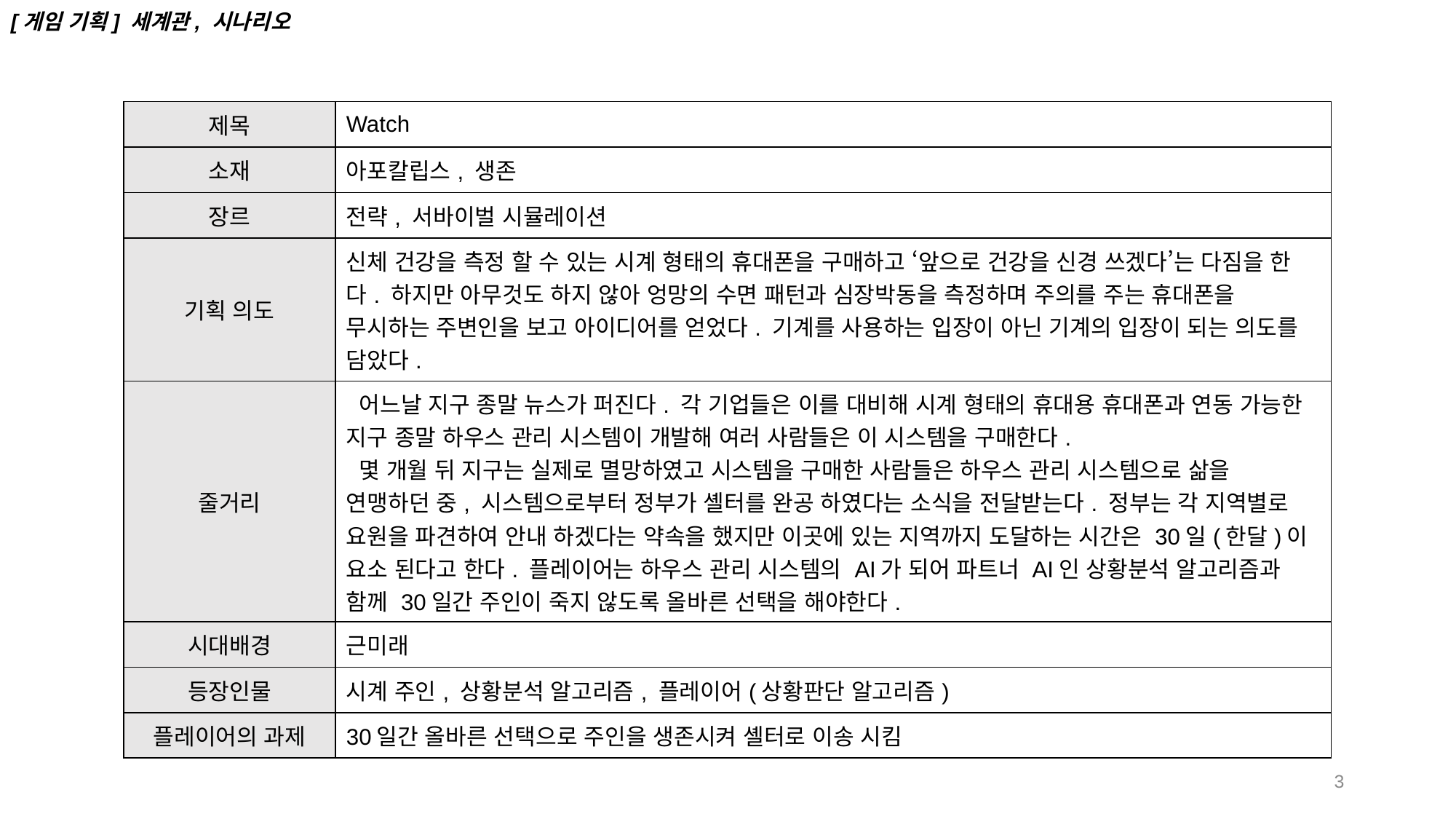

[게임 기획] 세계관, 시나리오
| 제목 | Watch |
| --- | --- |
| 소재 | 아포칼립스, 생존 |
| 장르 | 전략, 서바이벌 시뮬레이션 |
| 기획 의도 | 신체 건강을 측정 할 수 있는 시계 형태의 휴대폰을 구매하고 ‘앞으로 건강을 신경 쓰겠다’는 다짐을 한다. 하지만 아무것도 하지 않아 엉망의 수면 패턴과 심장박동을 측정하며 주의를 주는 휴대폰을 무시하는 주변인을 보고 아이디어를 얻었다. 기계를 사용하는 입장이 아닌 기계의 입장이 되는 의도를 담았다. |
| 줄거리 | 어느날 지구 종말 뉴스가 퍼진다. 각 기업들은 이를 대비해 시계 형태의 휴대용 휴대폰과 연동 가능한 지구 종말 하우스 관리 시스템이 개발해 여러 사람들은 이 시스템을 구매한다. 몇 개월 뒤 지구는 실제로 멸망하였고 시스템을 구매한 사람들은 하우스 관리 시스템으로 삶을 연맹하던 중, 시스템으로부터 정부가 셸터를 완공 하였다는 소식을 전달받는다. 정부는 각 지역별로 요원을 파견하여 안내 하겠다는 약속을 했지만 이곳에 있는 지역까지 도달하는 시간은 30일(한달)이 요소 된다고 한다. 플레이어는 하우스 관리 시스템의 AI가 되어 파트너 AI인 상황분석 알고리즘과 함께 30일간 주인이 죽지 않도록 올바른 선택을 해야한다. |
| 시대배경 | 근미래 |
| 등장인물 | 시계 주인, 상황분석 알고리즘, 플레이어(상황판단 알고리즘) |
| 플레이어의 과제 | 30일간 올바른 선택으로 주인을 생존시켜 셸터로 이송 시킴 |
3